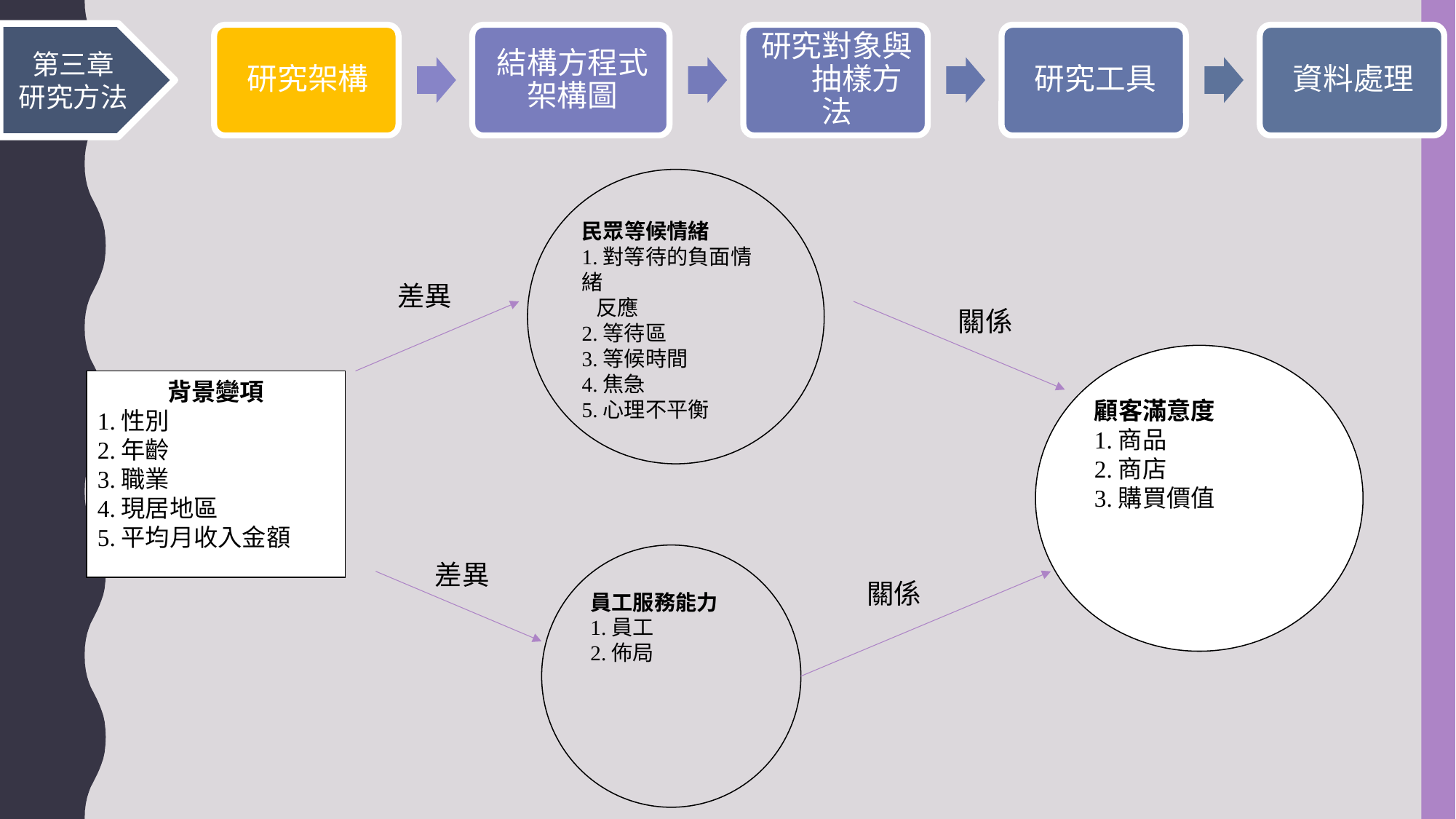

本研究根據前述之研究動機、研究目的與內容及相關文獻探討分析之結果，對本研究之相關主要變項提出如圖3-1所示之研究架構。

關係
模式
第三章
研究方法
研究架構

結構方程式架構圖

研究對象與       抽樣方法

研究工具

資料處理
民眾等候情緒
1.對等待的負面情緒
  反應
2.等待區
3.等候時間
4.焦急
5.心理不平衡

差異
關係
顧客滿意度
1.商品
2.商店
3.購買價值
背景變項
1.性別
2.年齡
3.職業
4.現居地區
5.平均月收入金額

員工服務能力
1.員工
2.佈局
差異
關係